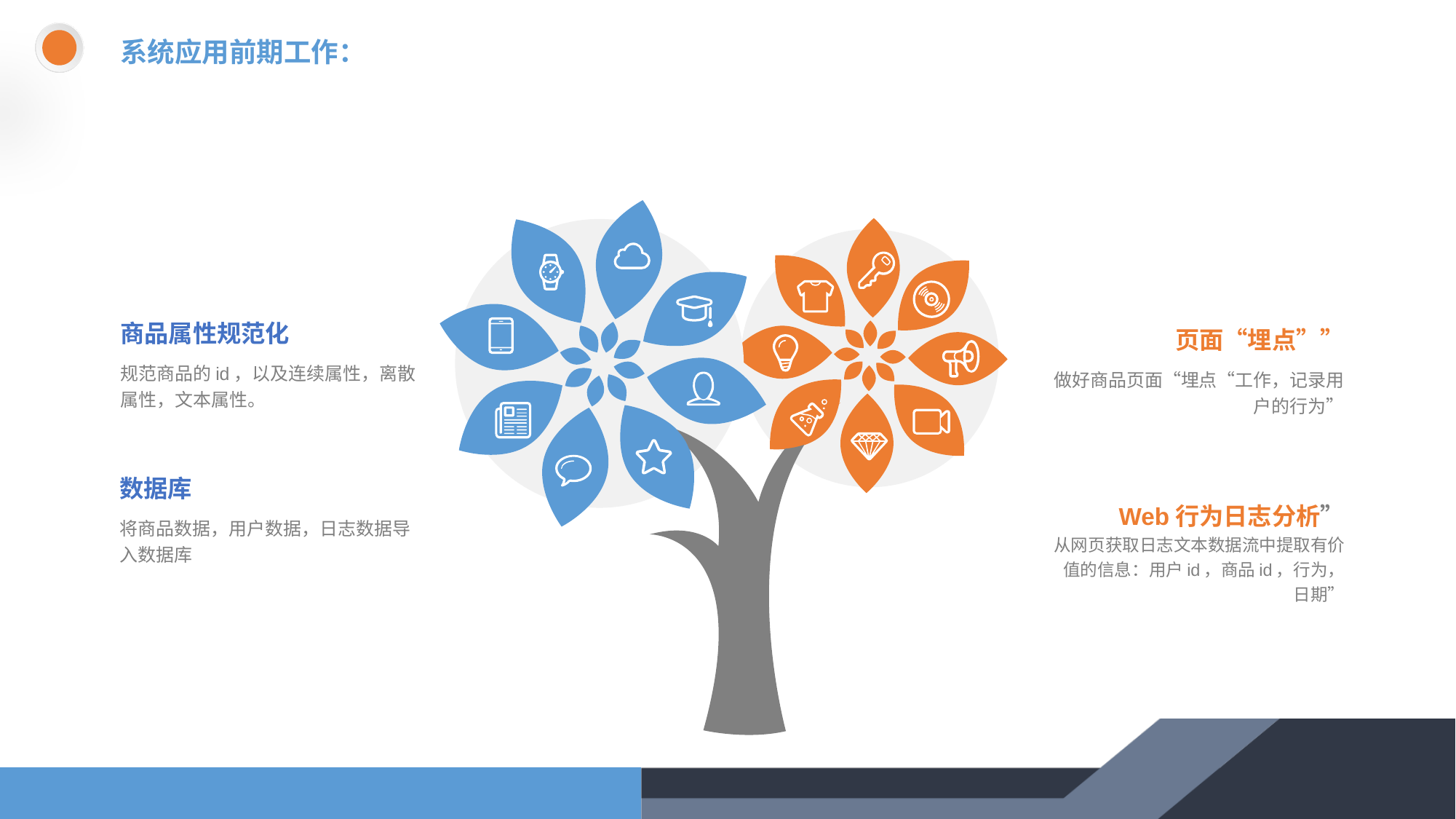

系统应用前期工作：

商品属性规范化
规范商品的id，以及连续属性，离散属性，文本属性。
页面“埋点””
做好商品页面“埋点“工作，记录用户的行为”

数据库
将商品数据，用户数据，日志数据导入数据库
Web行为日志分析”
从网页获取日志文本数据流中提取有价值的信息：用户id，商品id，行为，日期”